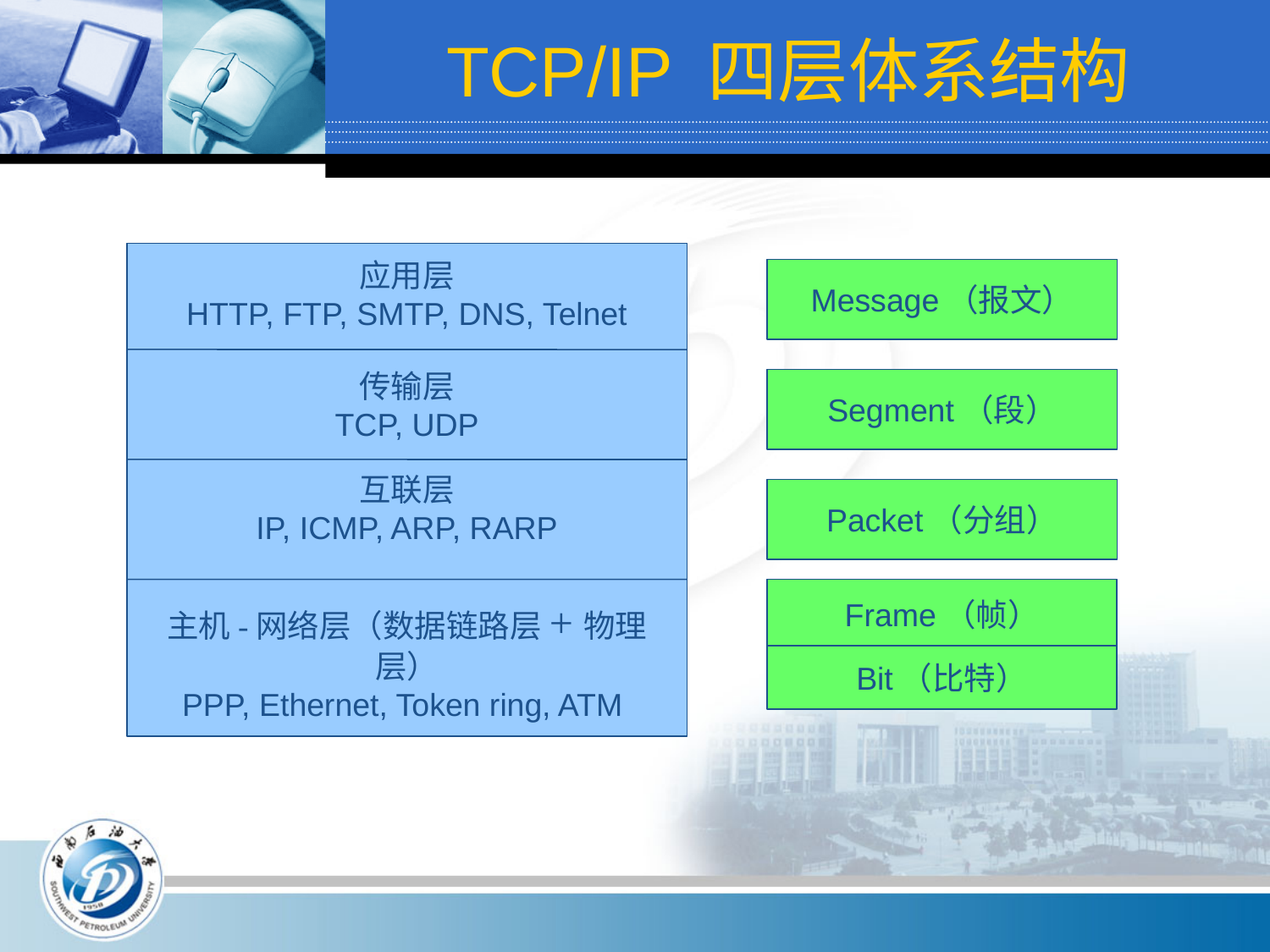

TCP/IP 四层体系结构

应用层
HTTP, FTP, SMTP, DNS, Telnet
Message（报文）

传输层
TCP, UDP
Segment（段）

互联层
IP, ICMP, ARP, RARP
Packet（分组）

Frame（帧）
主机-网络层（数据链路层+物理层）
PPP, Ethernet, Token ring, ATM
Bit（比特）